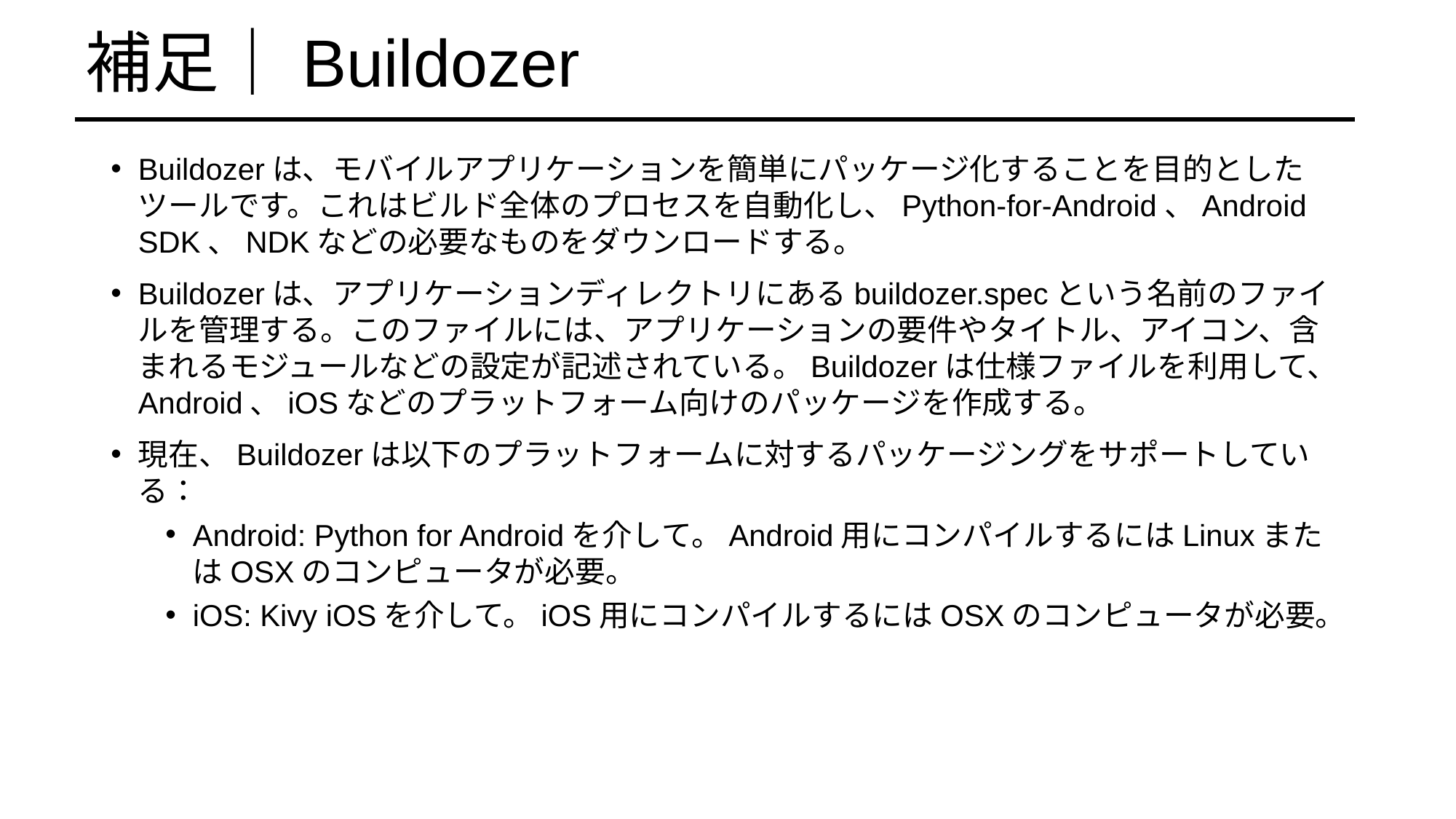

# 補足｜Buildozer
Buildozerは、モバイルアプリケーションを簡単にパッケージ化することを目的としたツールです。これはビルド全体のプロセスを自動化し、Python-for-Android、Android SDK、NDKなどの必要なものをダウンロードする。
Buildozerは、アプリケーションディレクトリにあるbuildozer.specという名前のファイルを管理する。このファイルには、アプリケーションの要件やタイトル、アイコン、含まれるモジュールなどの設定が記述されている。Buildozerは仕様ファイルを利用して、Android、iOSなどのプラットフォーム向けのパッケージを作成する。
現在、Buildozerは以下のプラットフォームに対するパッケージングをサポートしている：
Android: Python for Androidを介して。Android用にコンパイルするにはLinuxまたはOSXのコンピュータが必要。
iOS: Kivy iOSを介して。iOS用にコンパイルするにはOSXのコンピュータが必要。